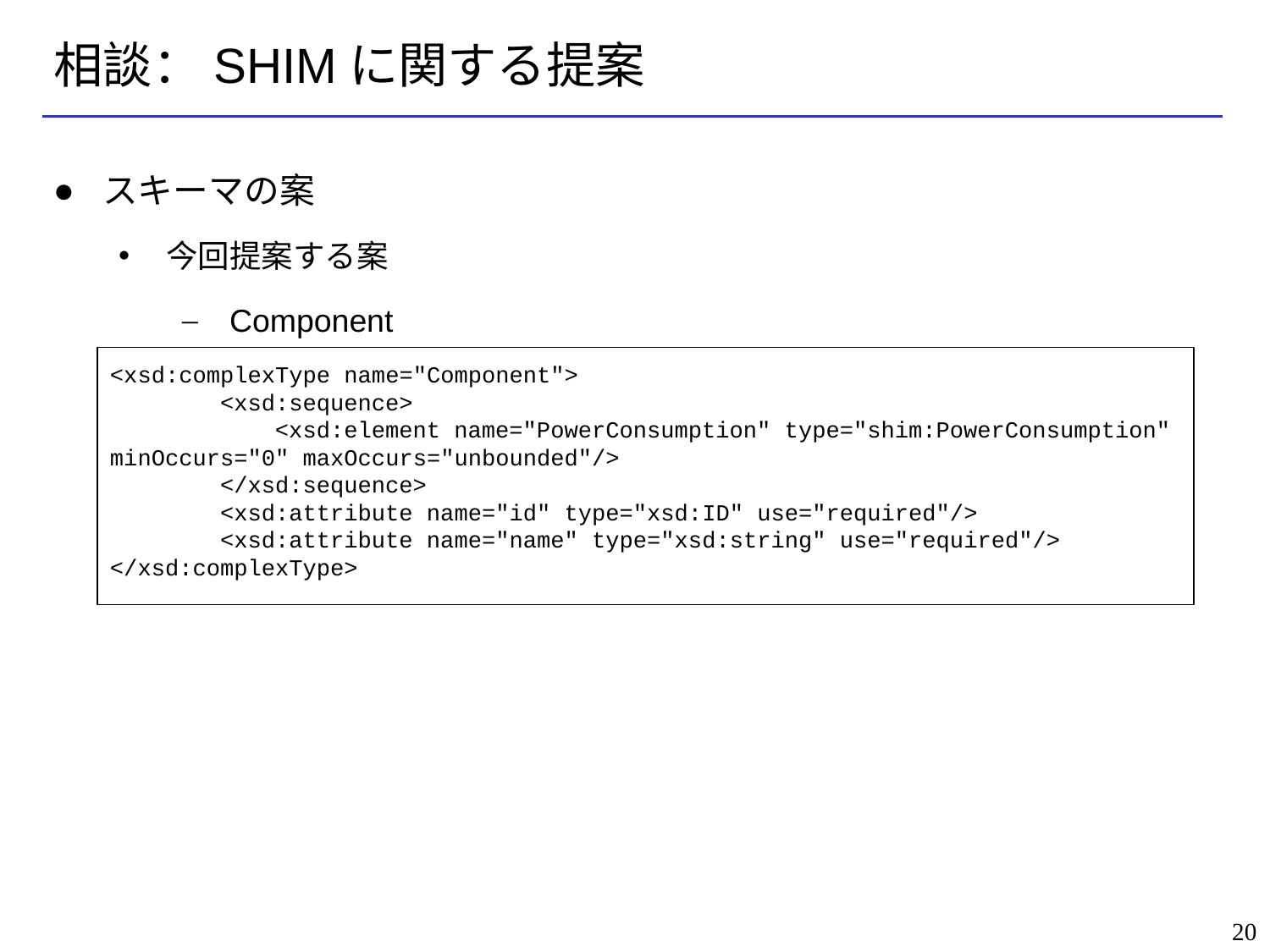

# 相談：SHIMに関する提案
スキーマの案
今回提案する案
Component

<xsd:complexType name="Component">
        <xsd:sequence>
            <xsd:element name="PowerConsumption" type="shim:PowerConsumption" minOccurs="0" maxOccurs="unbounded"/>
        </xsd:sequence>
        <xsd:attribute name="id" type="xsd:ID" use="required"/>
        <xsd:attribute name="name" type="xsd:string" use="required"/>
</xsd:complexType>
20